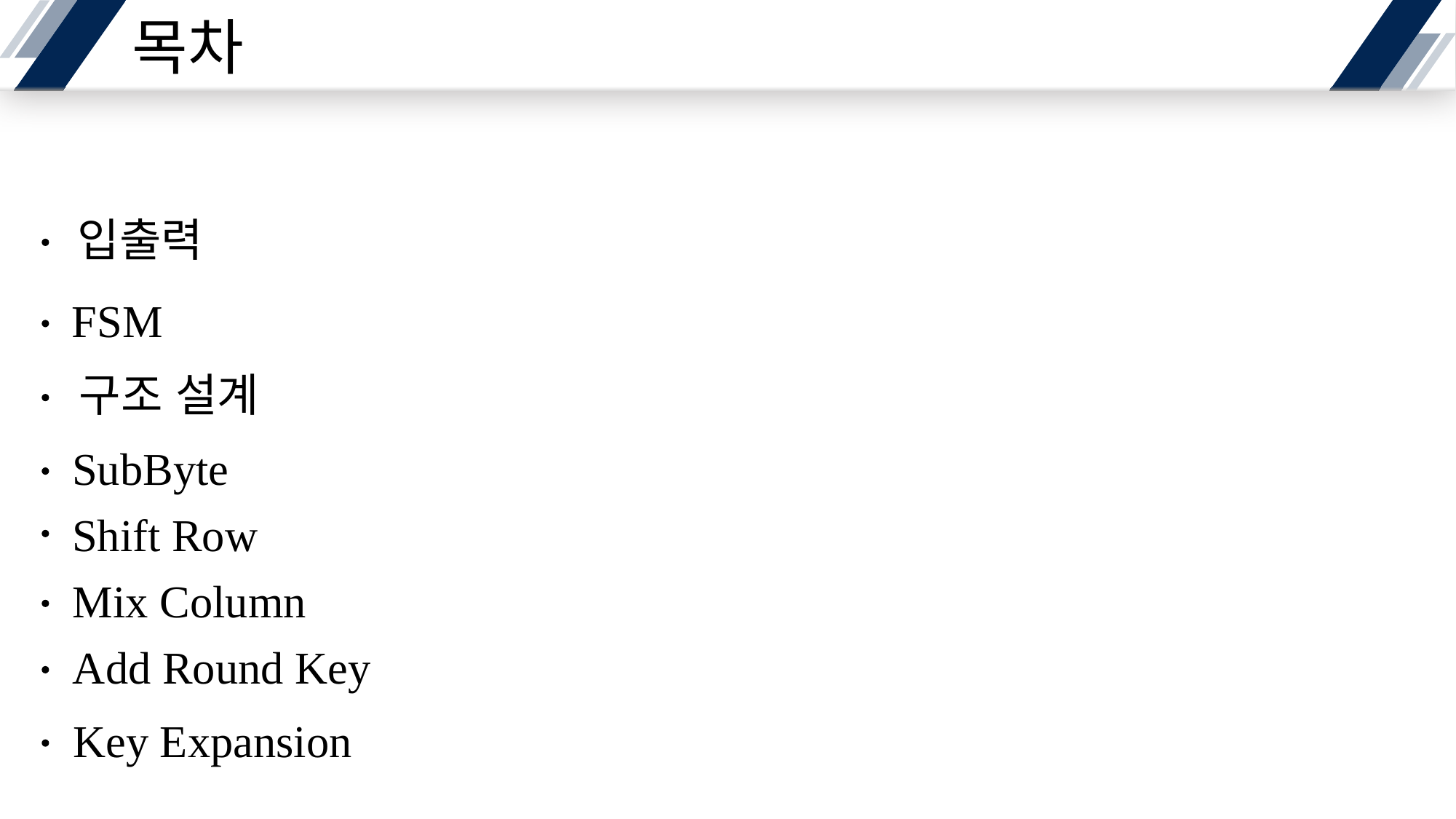

목차
입출력

FSM

구조 설계

SubByte

Shift Row

Mix Column

Add Round Key

Key Expansion